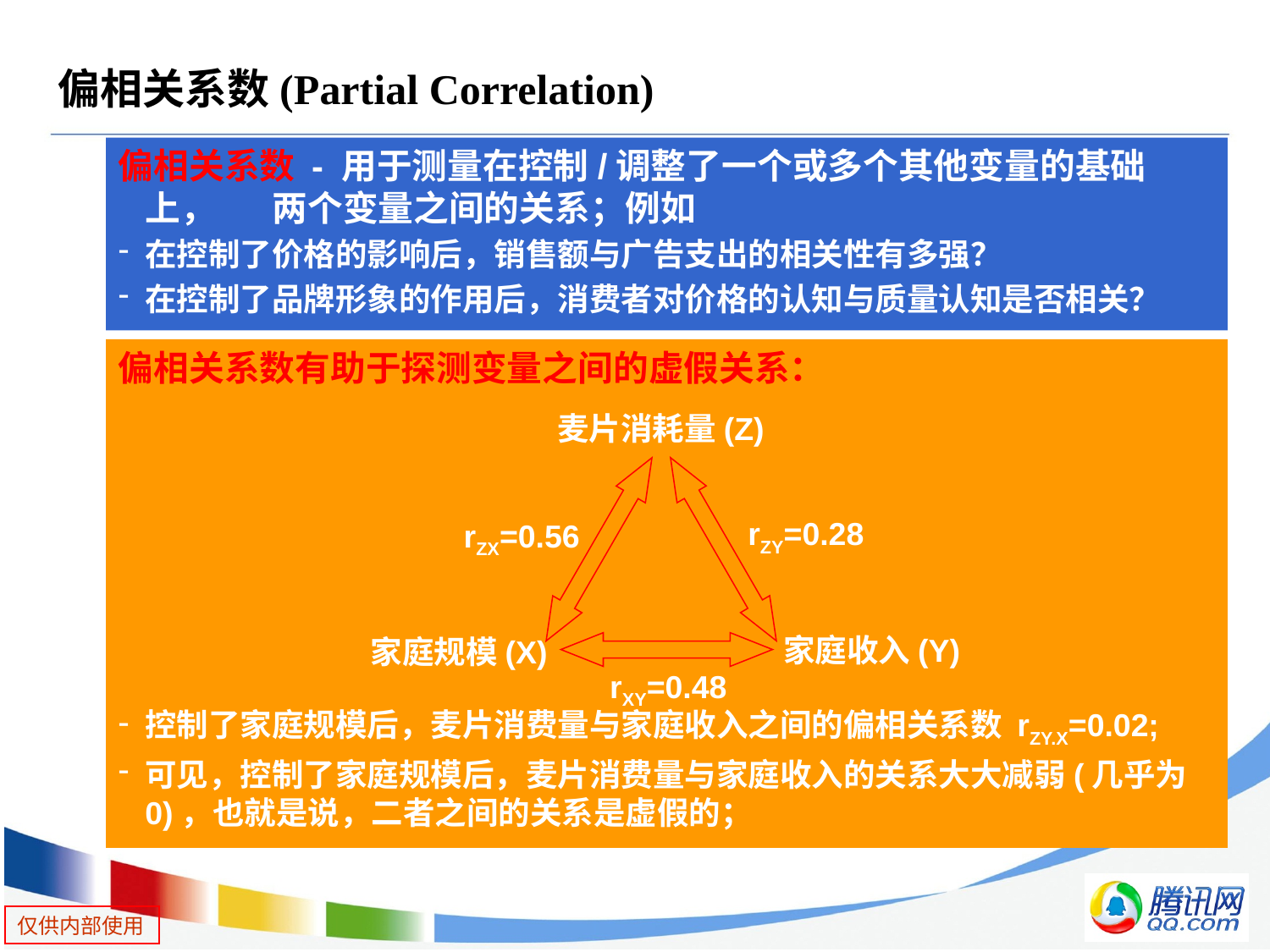

# 偏相关系数(Partial Correlation)
偏相关系数 - 用于测量在控制/调整了一个或多个其他变量的基础上，	两个变量之间的关系；例如
在控制了价格的影响后，销售额与广告支出的相关性有多强？
在控制了品牌形象的作用后，消费者对价格的认知与质量认知是否相关？
偏相关系数有助于探测变量之间的虚假关系：

控制了家庭规模后，麦片消费量与家庭收入之间的偏相关系数 rZY.X=0.02;
可见，控制了家庭规模后，麦片消费量与家庭收入的关系大大减弱(几乎为0)，也就是说，二者之间的关系是虚假的；
麦片消耗量(Z)
rZY=0.28
rZX=0.56
家庭收入(Y)
家庭规模(X)
rXY=0.48